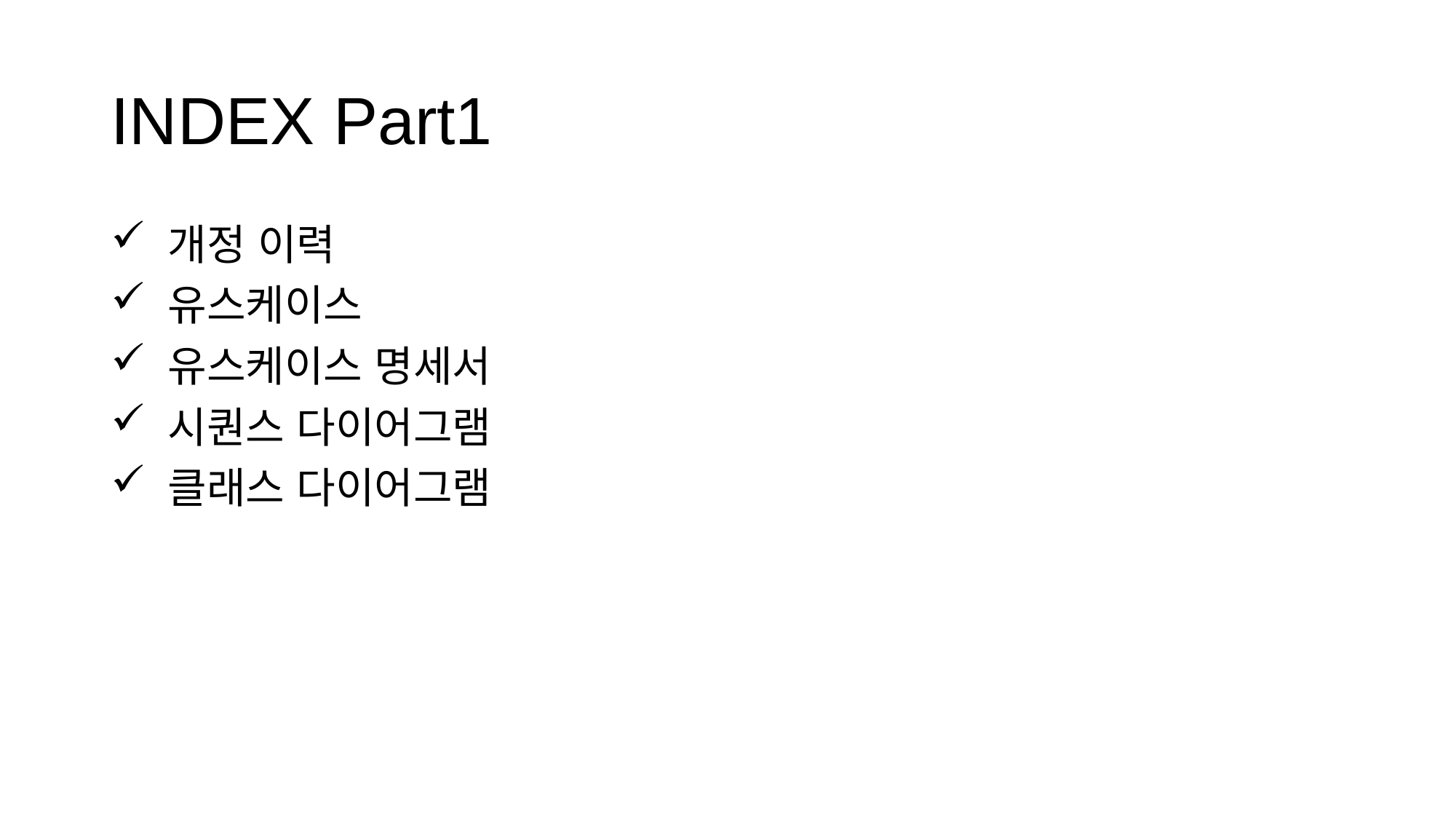

# INDEX Part1
 개정 이력
 유스케이스
 유스케이스 명세서
 시퀀스 다이어그램
 클래스 다이어그램